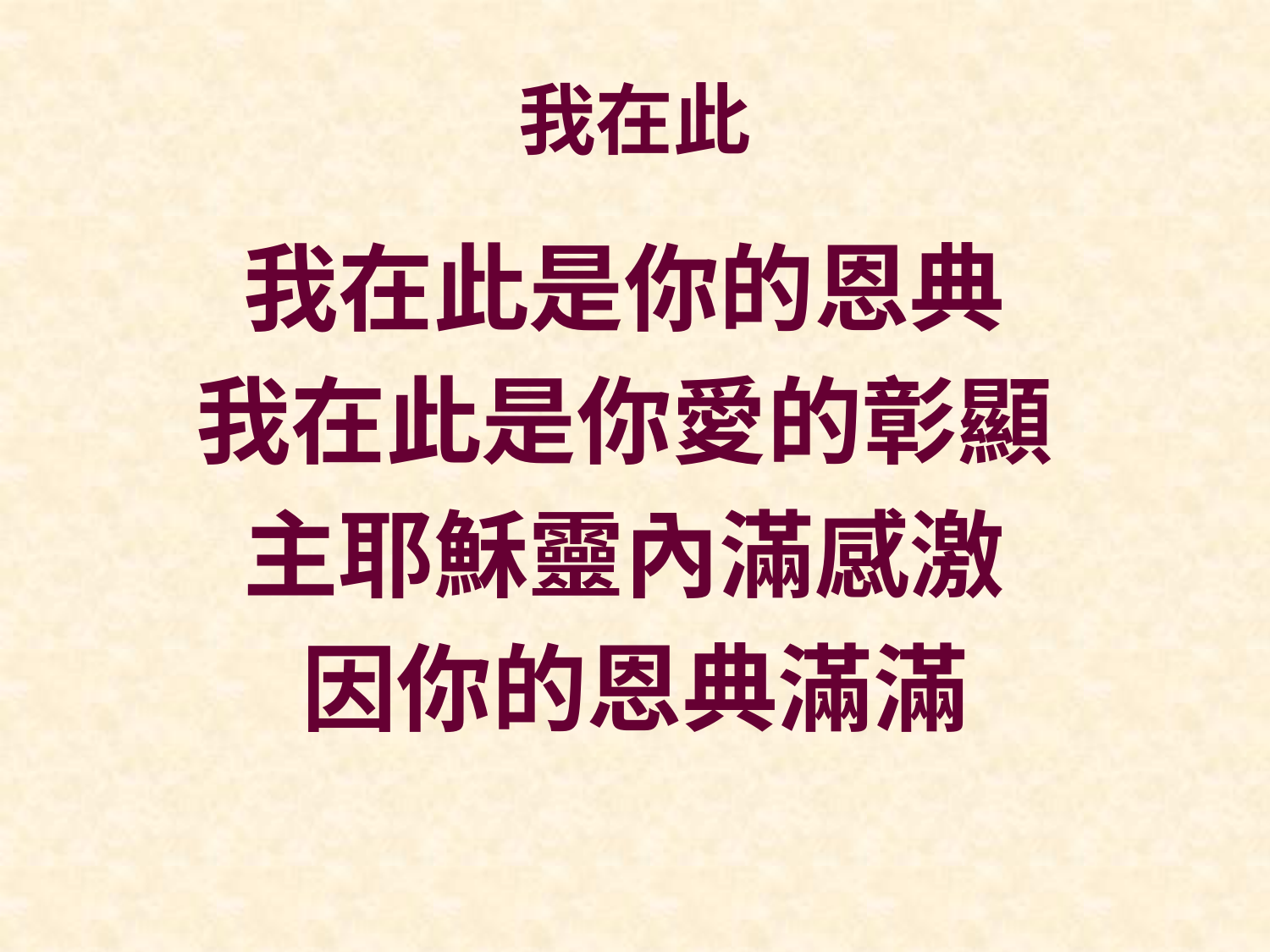

# 我在此
我在此是你的恩典
我在此是你愛的彰顯
主耶穌靈內滿感激
因你的恩典滿滿